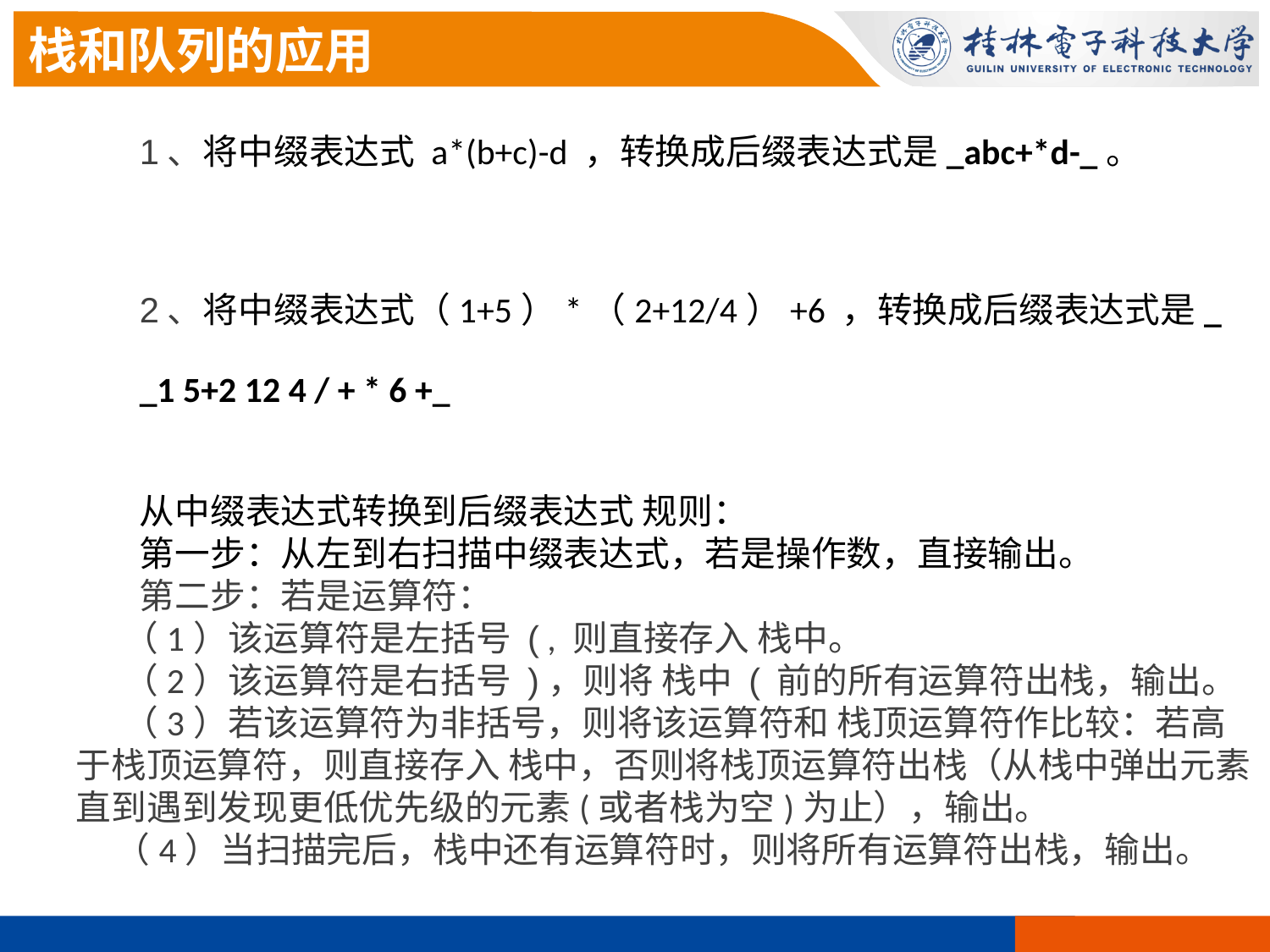

栈和队列的应用
1、将中缀表达式 a*(b+c)-d ，转换成后缀表达式是_abc+*d-_。

2、将中缀表达式（1+5）*（2+12/4）+6 ，转换成后缀表达式是_
_1 5+2 12 4 / + * 6 +_

从中缀表达式转换到后缀表达式 规则：
第一步：从左到右扫描中缀表达式，若是操作数，直接输出。
第二步：若是运算符：
      （1）该运算符是左括号 ( , 则直接存入 栈中。
      （2）该运算符是右括号 )，则将 栈中 ( 前的所有运算符出栈，输出。
      （3）若该运算符为非括号，则将该运算符和 栈顶运算符作比较：若高于栈顶运算符，则直接存入 栈中，否则将栈顶运算符出栈（从栈中弹出元素直到遇到发现更低优先级的元素(或者栈为空)为止），输出。
     （4）当扫描完后，栈中还有运算符时，则将所有运算符出栈，输出。